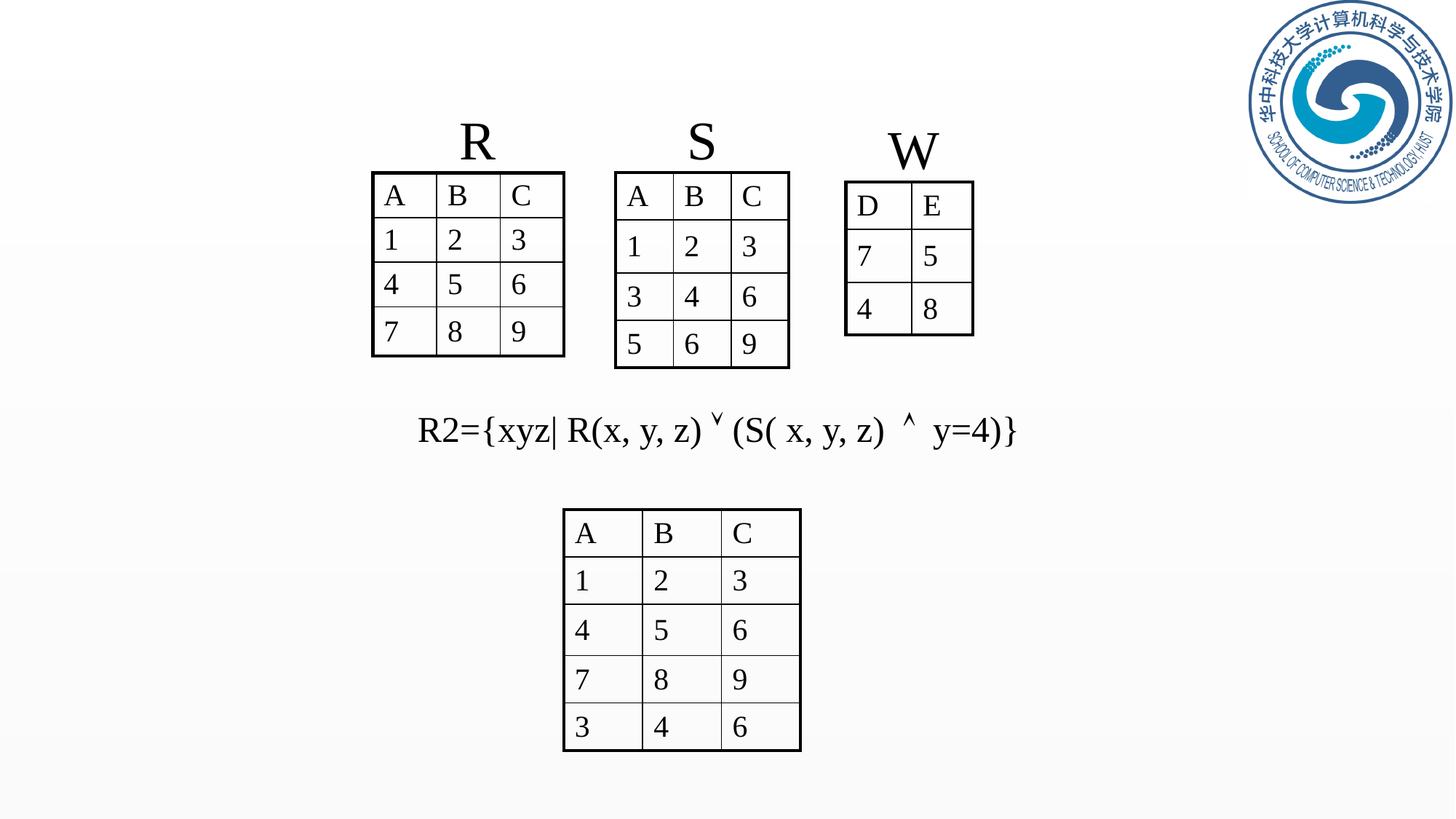

2.5 关系演算(续)- 域关系演算
S
R
W
| A | B | C |
| --- | --- | --- |
| 1 | 2 | 3 |
| 3 | 4 | 6 |
| 5 | 6 | 9 |
| A | B | C |
| --- | --- | --- |
| 1 | 2 | 3 |
| 4 | 5 | 6 |
| 7 | 8 | 9 |
| D | E |
| --- | --- |
| 7 | 5 |
| 4 | 8 |
R2={xyz| R(x, y, z) ∨ (S( x, y, z)  ∧  y=4)}
| A | B | C |
| --- | --- | --- |
| 1 | 2 | 3 |
| 4 | 5 | 6 |
| 7 | 8 | 9 |
| 3 | 4 | 6 |